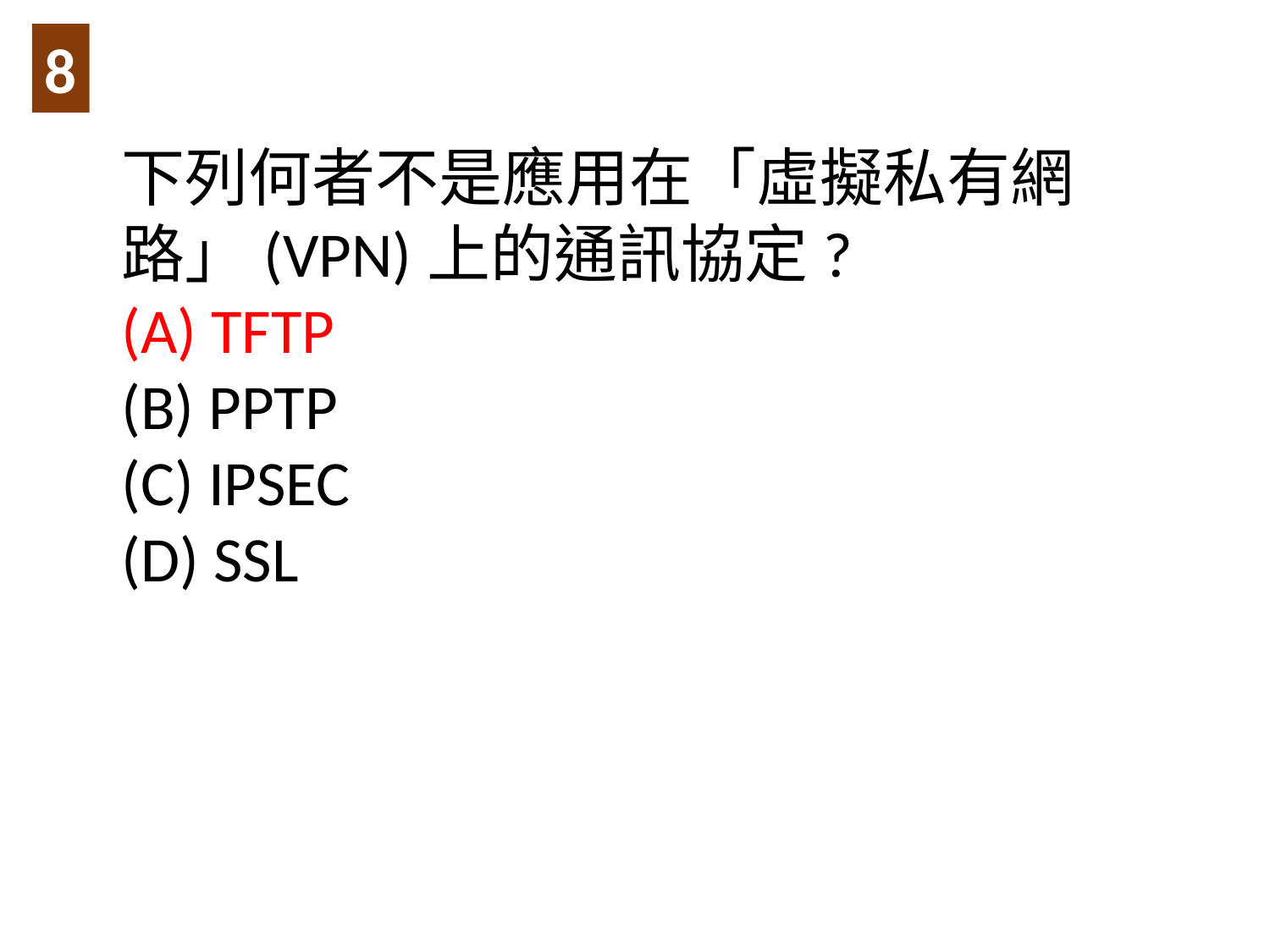

8
下列何者不是應用在「虛擬私有網路」(VPN)上的通訊協定?
(A) TFTP
(B) PPTP
(C) IPSEC
(D) SSL